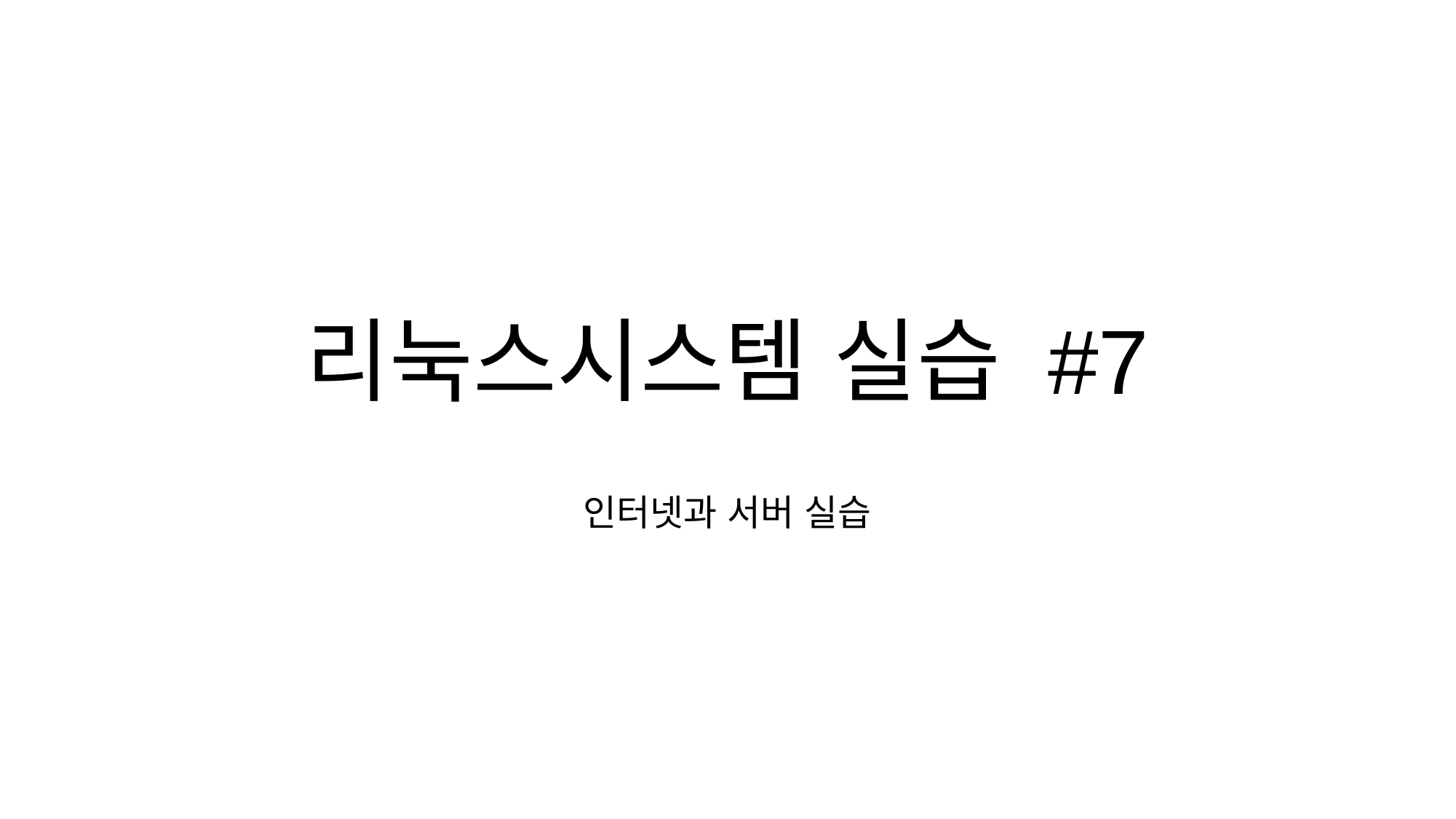

# 리눅스시스템 실습 #7

인터넷과 서버 실습